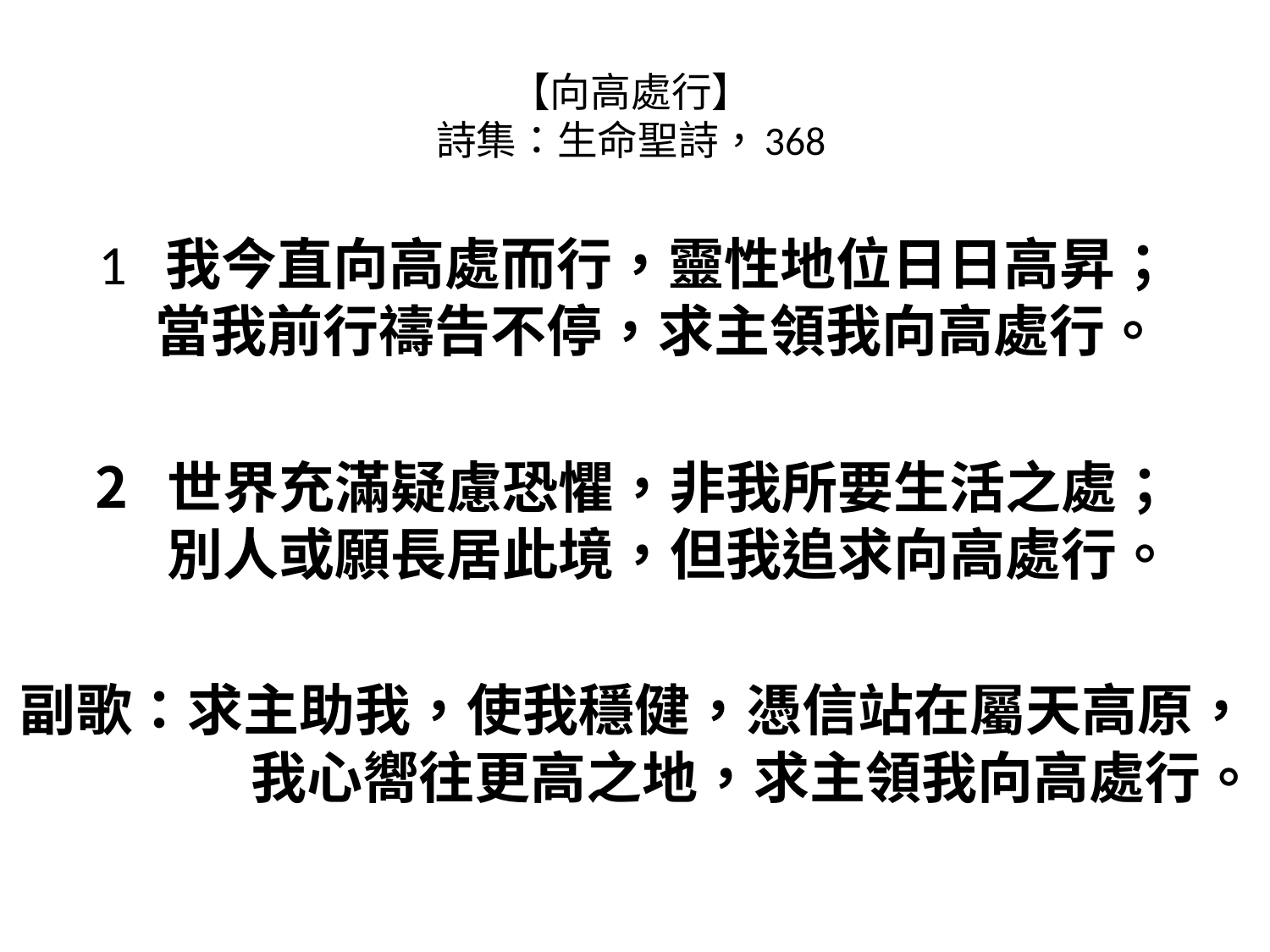

# 【向高處行】 詩集：生命聖詩，368
1  我今直向高處而行，靈性地位日日高昇；
當我前行禱告不停，求主領我向高處行。

世界充滿疑慮恐懼，非我所要生活之處；
別人或願長居此境，但我追求向高處行。

副歌：求主助我，使我穩健，憑信站在屬天高原，
　　　我心嚮往更高之地，求主領我向高處行。